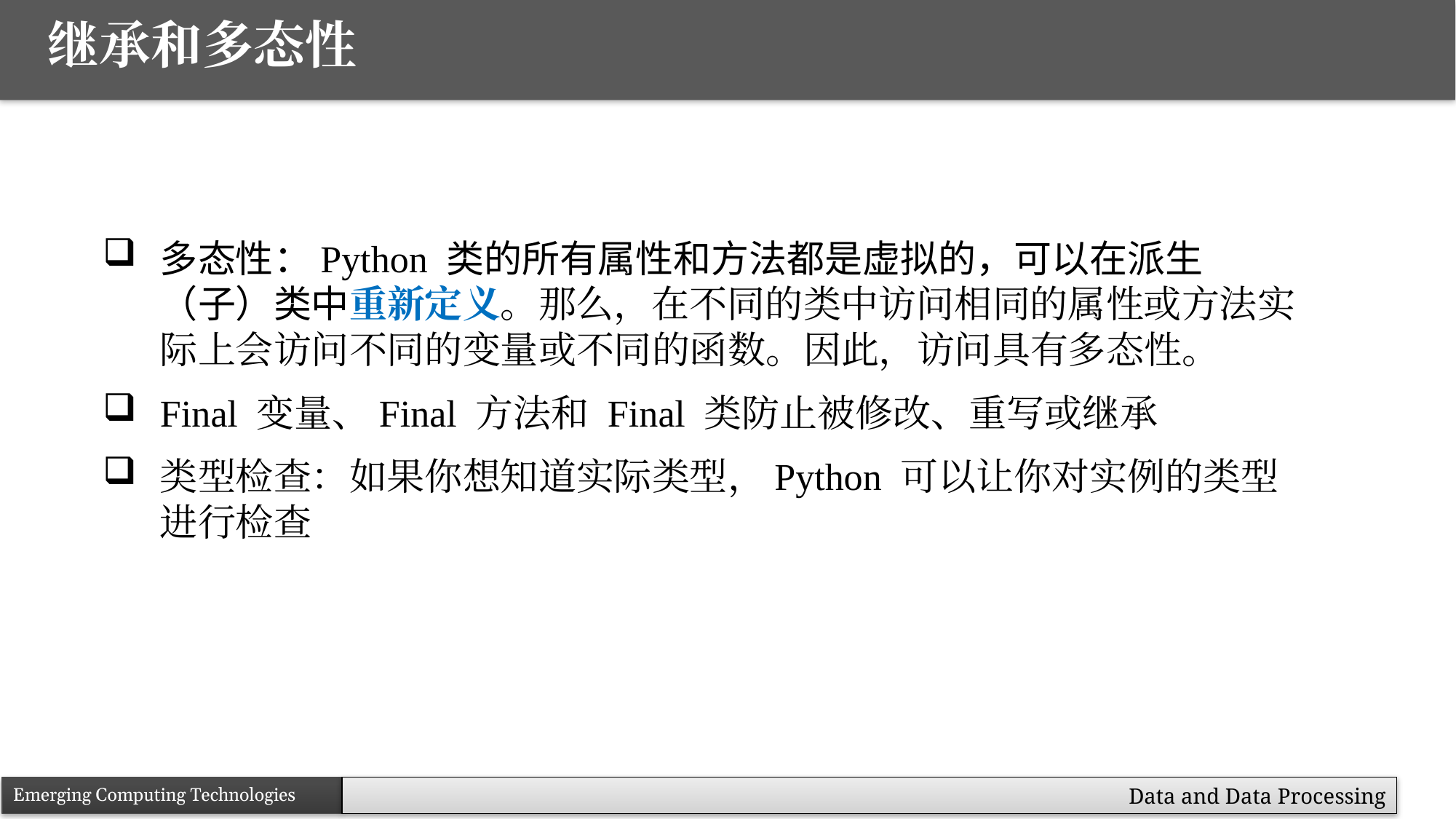

继承和多态性
多态性：Python 类的所有属性和方法都是虚拟的，可以在派生（子）类中重新定义。那么，在不同的类中访问相同的属性或方法实际上会访问不同的变量或不同的函数。因此，访问具有多态性。
Final 变量、Final 方法和 Final 类防止被修改、重写或继承
类型检查：如果你想知道实际类型，Python 可以让你对实例的类型进行检查